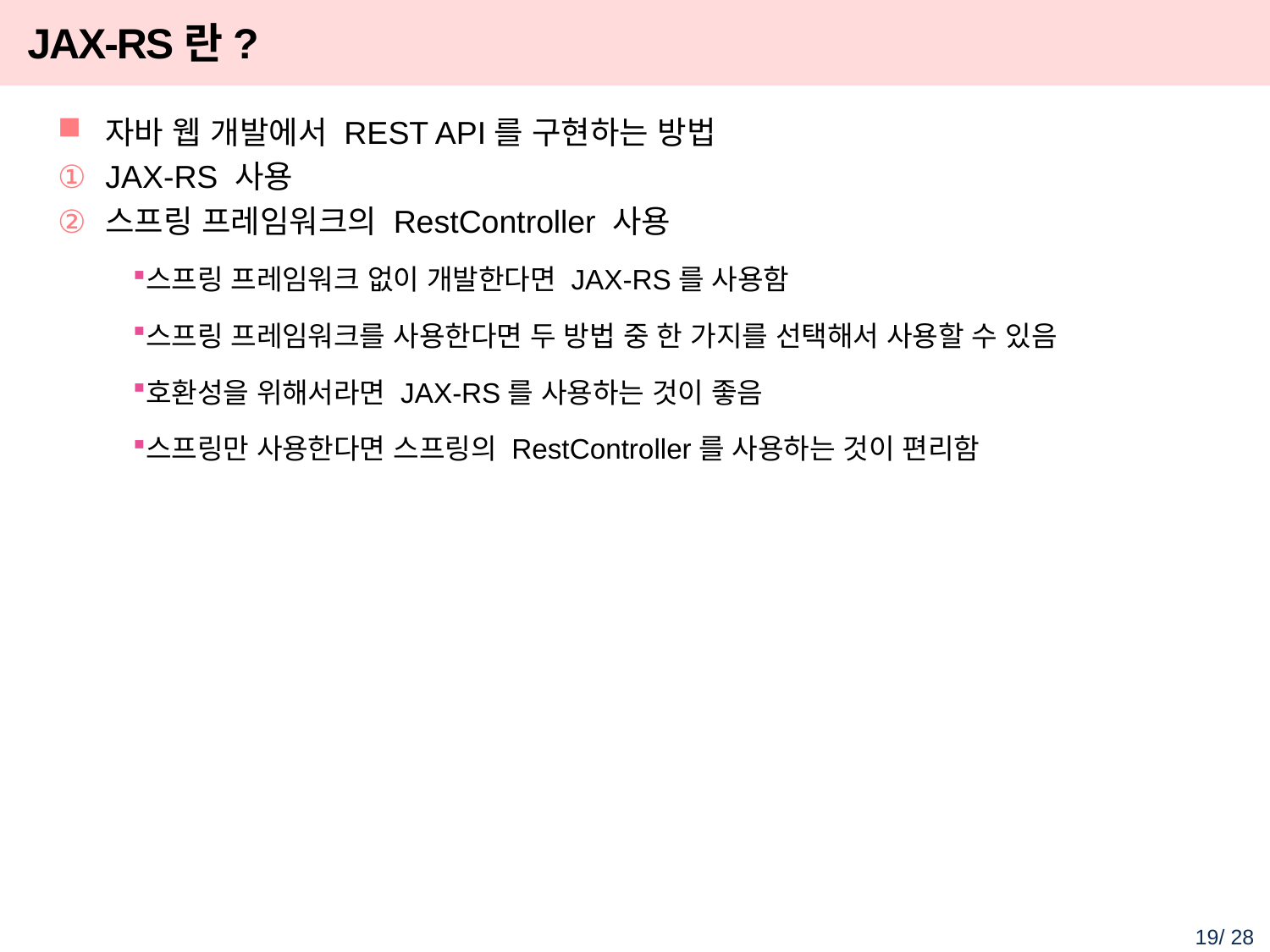

# JAX-RS란?
자바 웹 개발에서 REST API를 구현하는 방법
JAX-RS 사용
스프링 프레임워크의 RestController 사용
스프링 프레임워크 없이 개발한다면 JAX-RS를 사용함
스프링 프레임워크를 사용한다면 두 방법 중 한 가지를 선택해서 사용할 수 있음
호환성을 위해서라면 JAX-RS를 사용하는 것이 좋음
스프링만 사용한다면 스프링의 RestController를 사용하는 것이 편리함